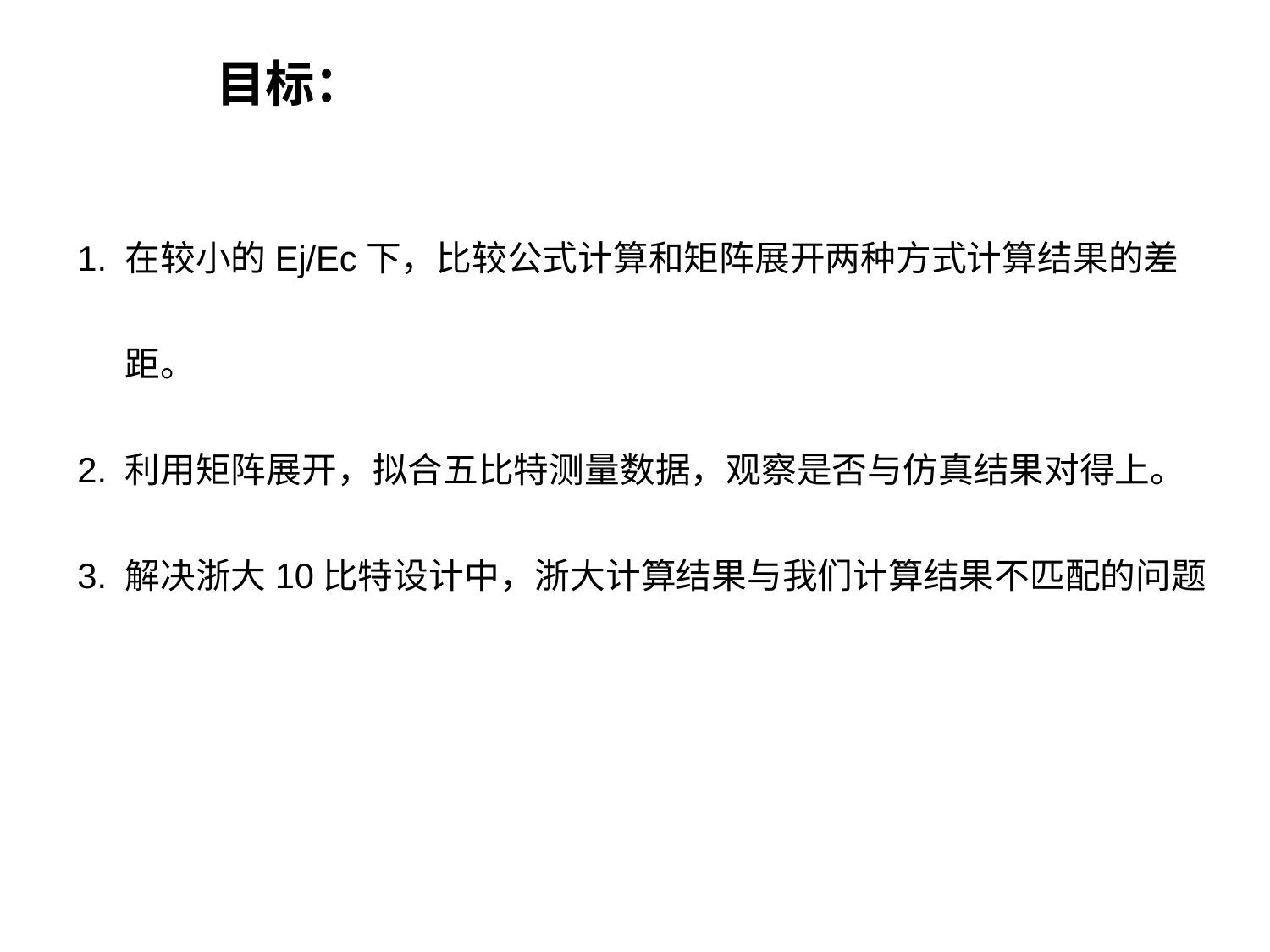

目标：
在较小的Ej/Ec下，比较公式计算和矩阵展开两种方式计算结果的差距。
利用矩阵展开，拟合五比特测量数据，观察是否与仿真结果对得上。
解决浙大10比特设计中，浙大计算结果与我们计算结果不匹配的问题